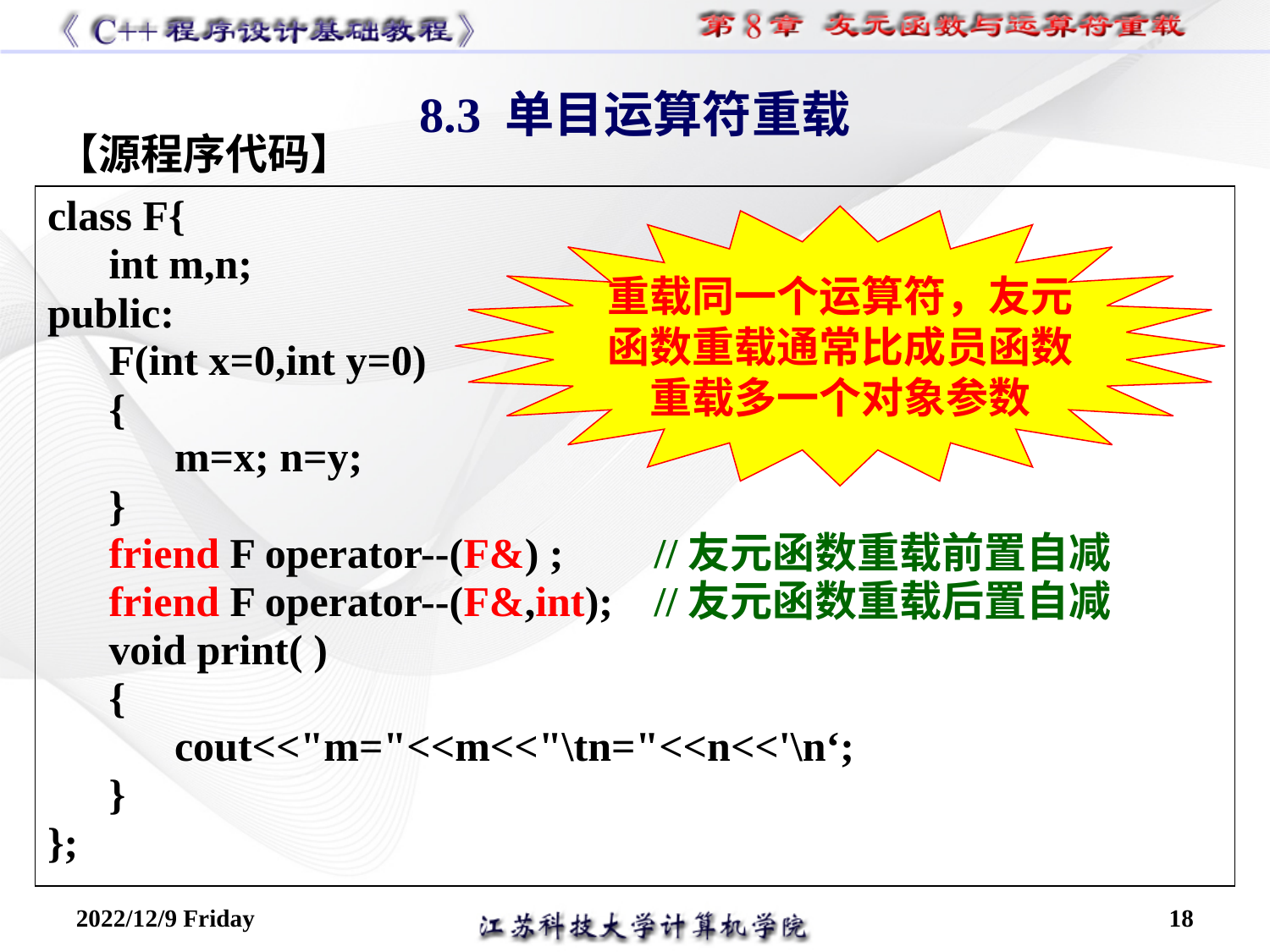

8.3 单目运算符重载
【源程序代码】
class F{
int m,n;
public:
F(int x=0,int y=0)
{
m=x; n=y;
}
friend F operator--(F&) ;  	//友元函数重载前置自减
friend F operator--(F&,int); 	//友元函数重载后置自减
void print( )
{
cout<<"m="<<m<<"\tn="<<n<<'\n‘;
}
};
重载同一个运算符，友元
函数重载通常比成员函数
重载多一个对象参数